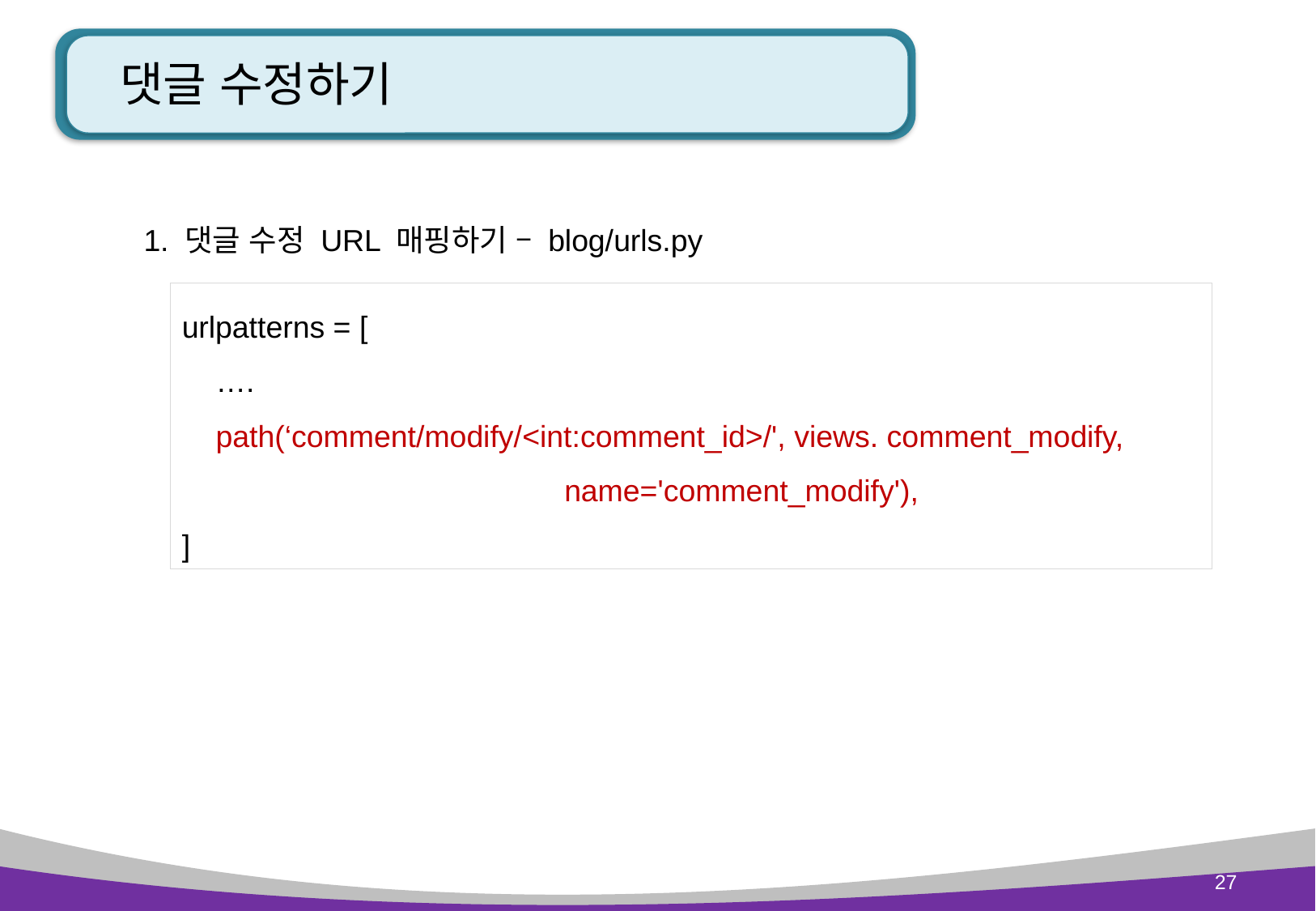

# 댓글 수정하기
1. 댓글 수정 URL 매핑하기 – blog/urls.py
urlpatterns = [
    ….
    path(‘comment/modify/<int:comment_id>/', views. comment_modify,
                                             name='comment_modify'),
]
27